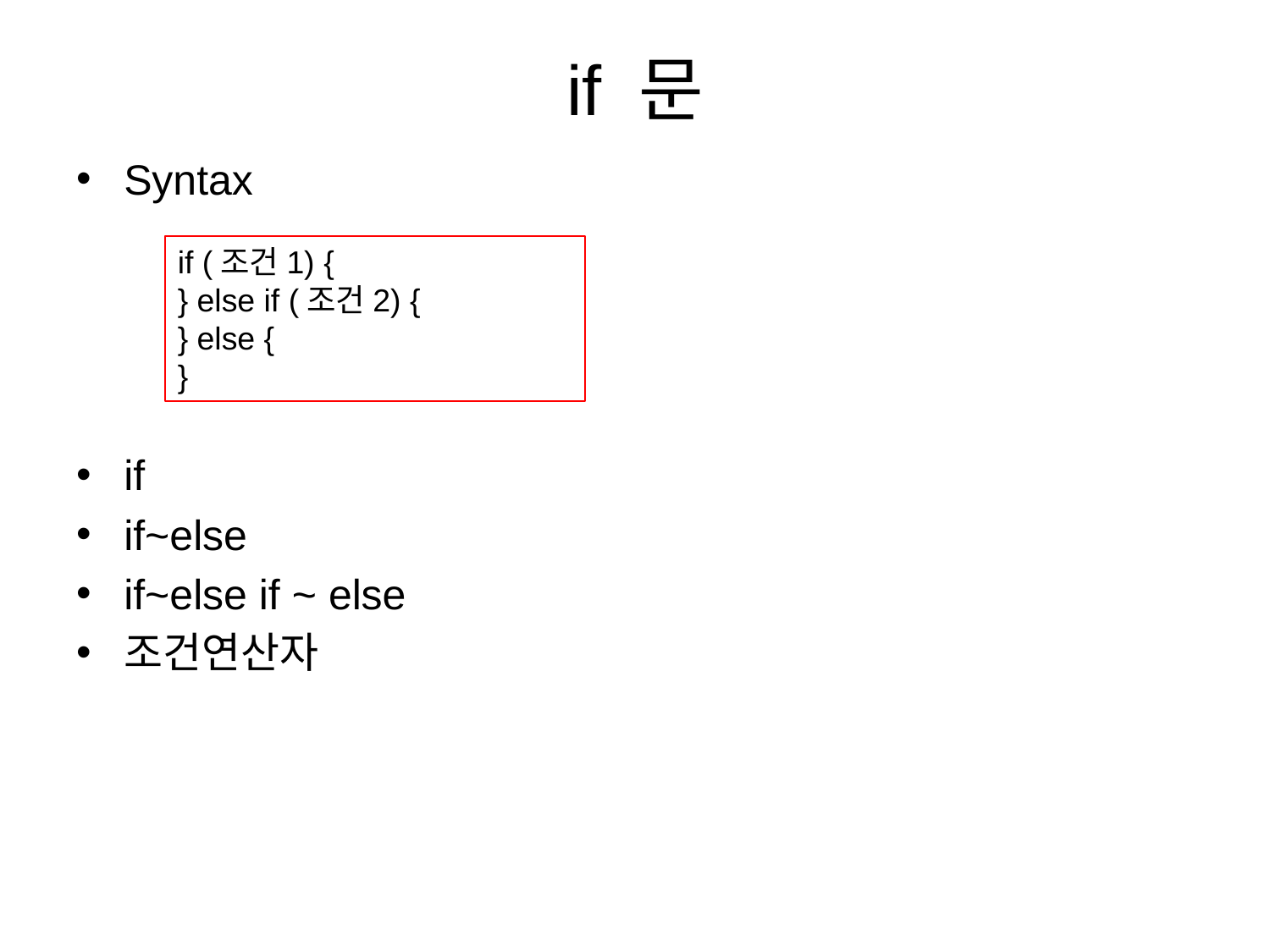

# if 문
Syntax

if
if~else
if~else if ~ else
조건연산자

if (조건1) {
} else if (조건2) {
} else {
}